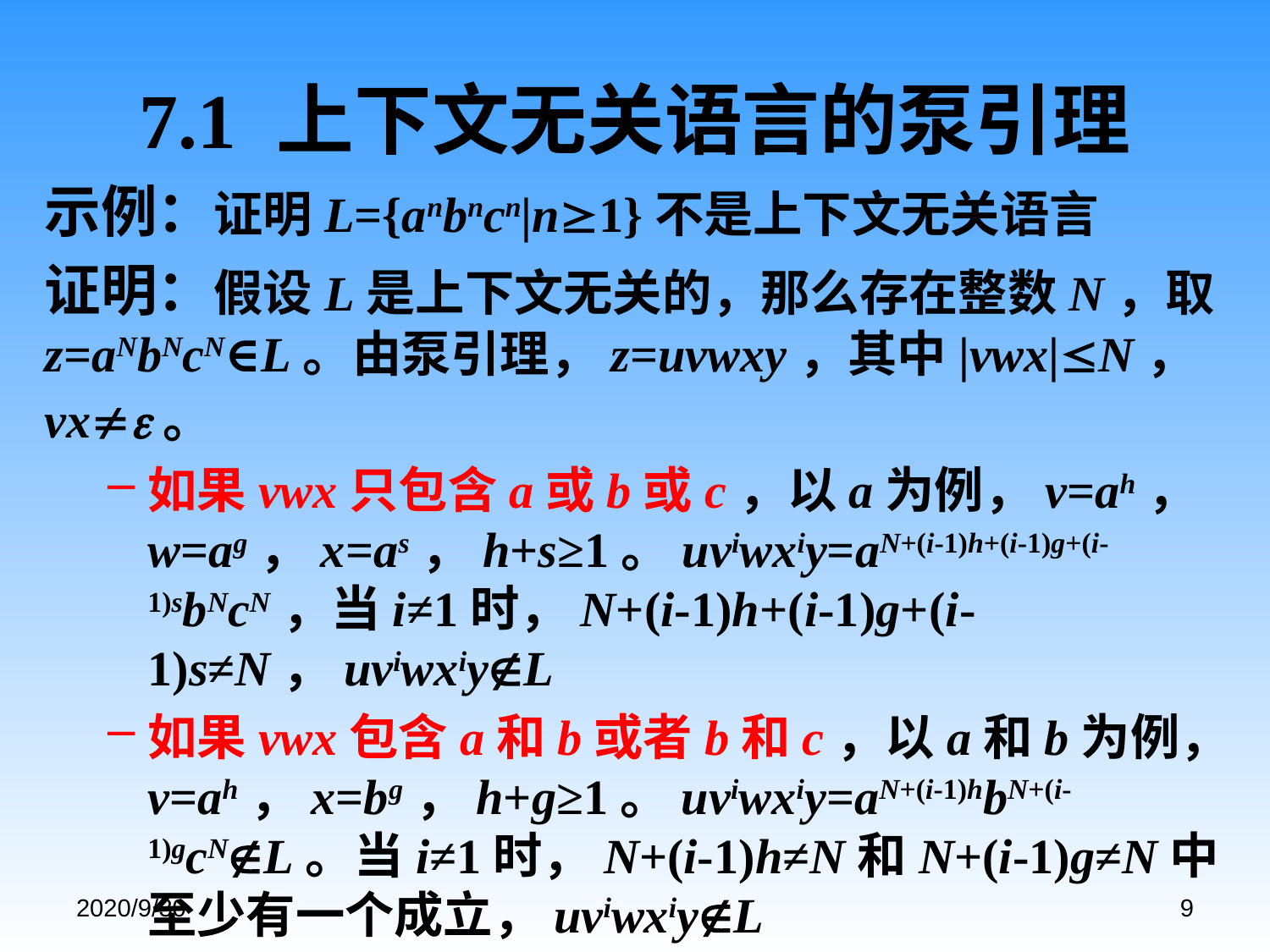

# 7.1 上下文无关语言的泵引理
示例：证明L={anbncn|n≥1}不是上下文无关语言
证明：假设L是上下文无关的，那么存在整数N，取z=aNbNcN∈L。由泵引理，z=uvwxy，其中|vwx|≤N，vx≠ε。
如果vwx只包含a或b或c，以a为例，v=ah，w=ag，x=as，h+s≥1。uviwxiy=aN+(i-1)h+(i-1)g+(i-1)sbNcN，当i≠1时，N+(i-1)h+(i-1)g+(i-1)s≠N，uviwxiy∉L
如果vwx包含a和b或者b和c，以a和b为例，v=ah，x=bg，h+g≥1。uviwxiy=aN+(i-1)hbN+(i-1)gcN∉L。当i≠1时，N+(i-1)h≠N和N+(i-1)g≠N中至少有一个成立，uviwxiy∉L

2020/9/30
9